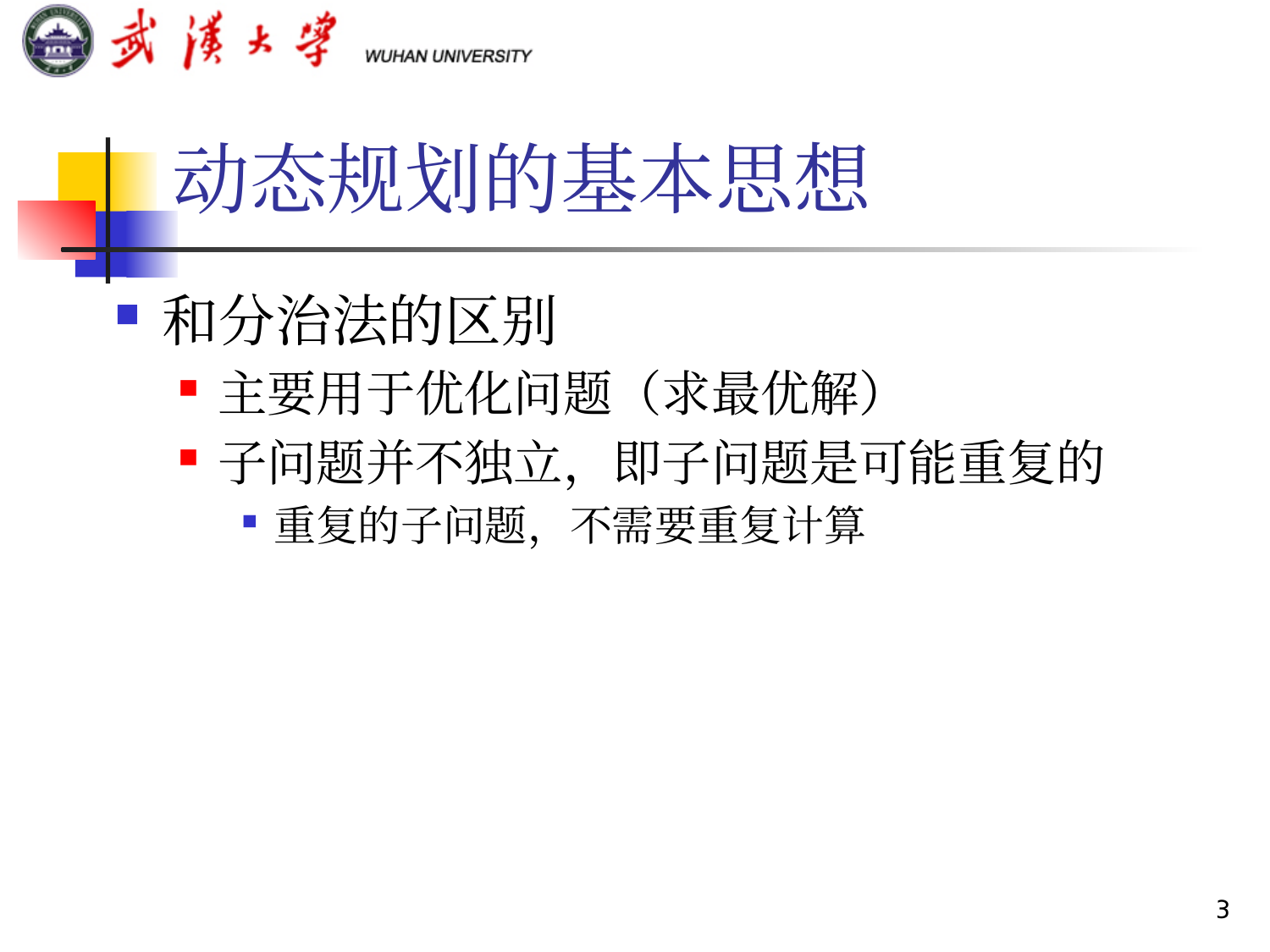

动态规划的基本思想
和分治法的区别
主要用于优化问题（求最优解）
子问题并不独立，即子问题是可能重复的
重复的子问题，不需要重复计算
3